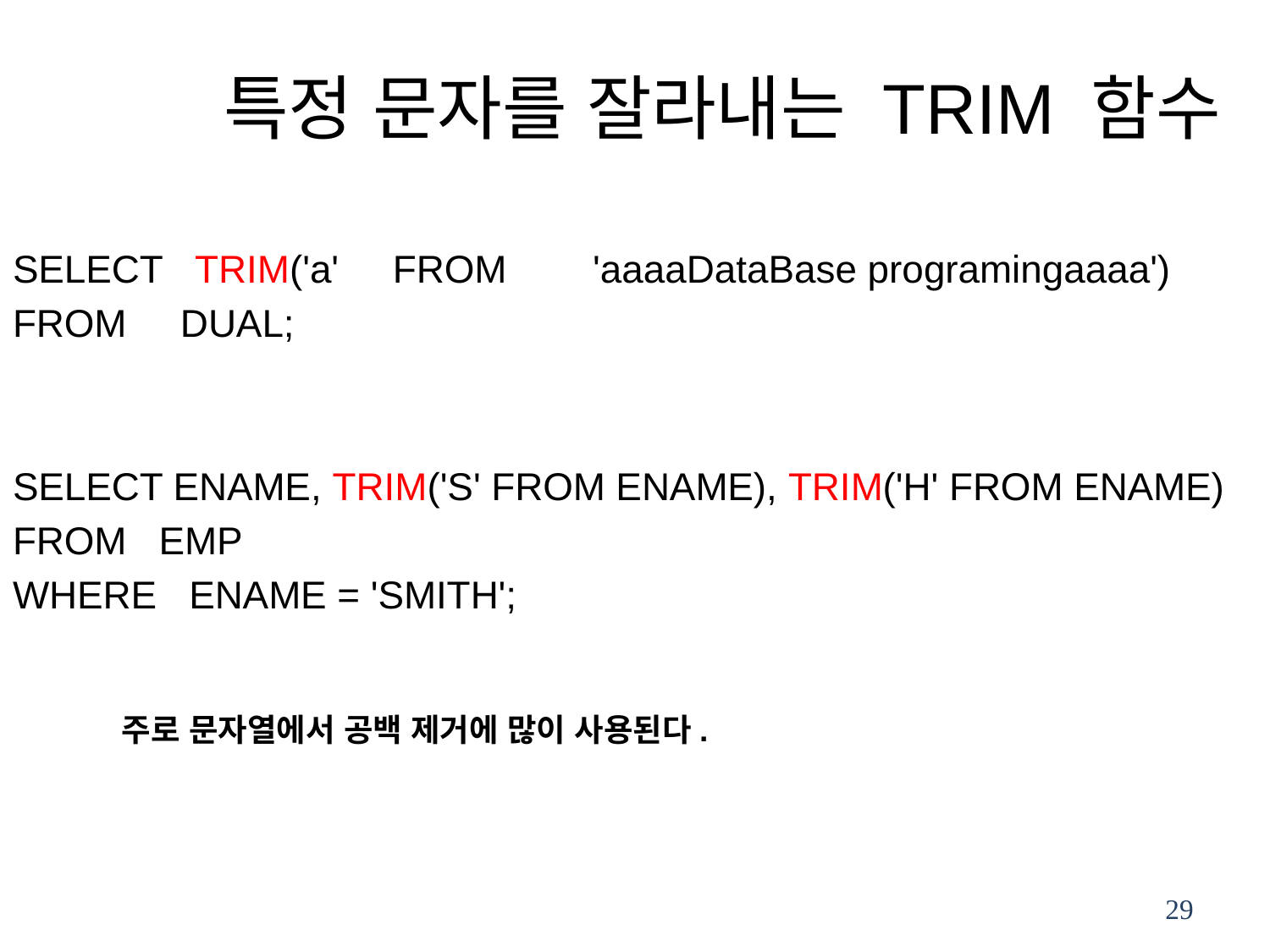

# 특정 문자를 잘라내는 TRIM 함수

SELECT   TRIM('a'     FROM        'aaaaDataBase programingaaaa')
FROM     DUAL;

SELECT ENAME, TRIM('S' FROM ENAME), TRIM('H' FROM ENAME)
FROM   EMP
WHERE   ENAME = 'SMITH';

주로 문자열에서 공백 제거에 많이 사용된다.
29